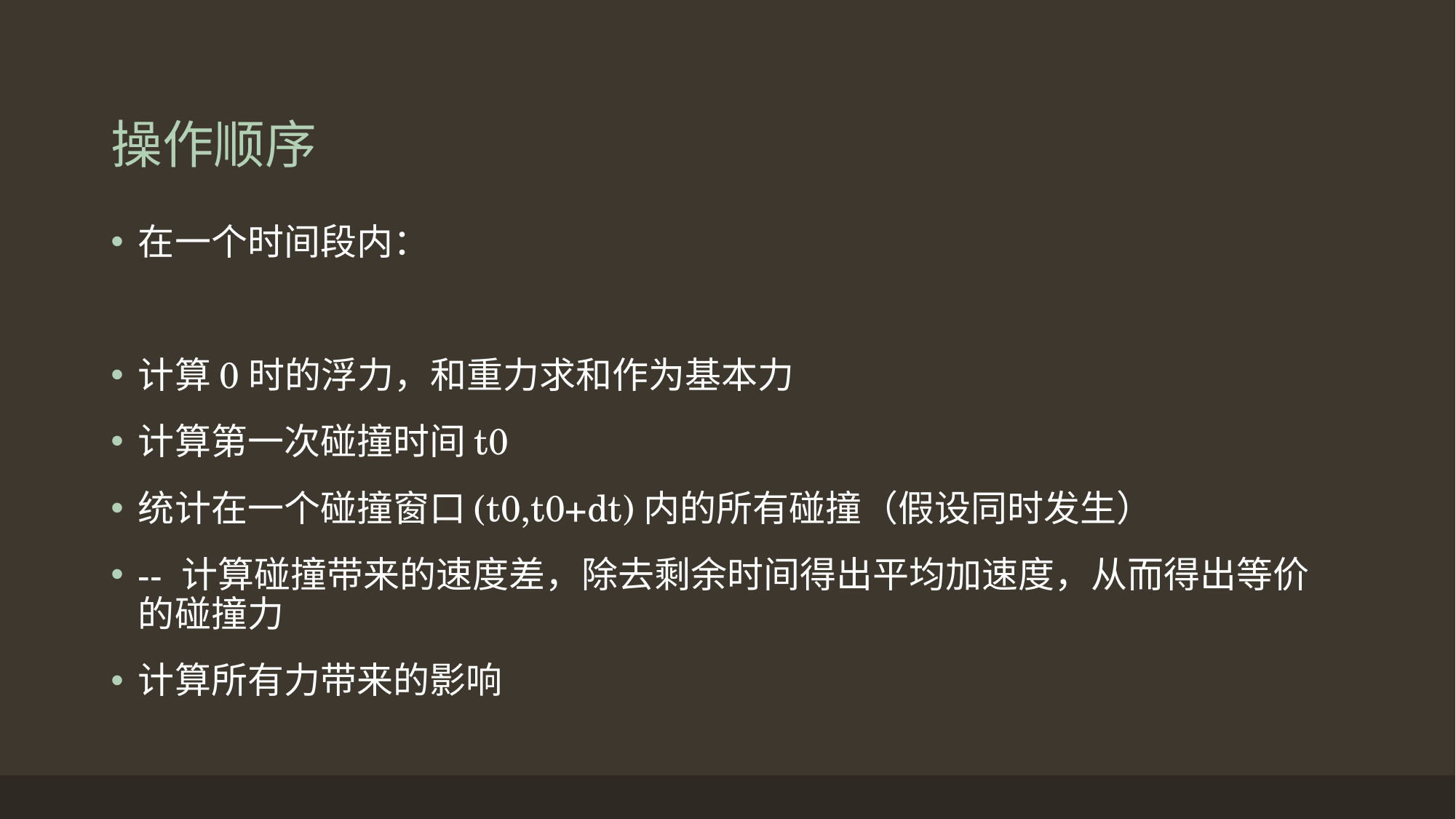

# 操作顺序
在一个时间段内：

计算0时的浮力，和重力求和作为基本力
计算第一次碰撞时间t0
统计在一个碰撞窗口(t0,t0+dt)内的所有碰撞（假设同时发生）
-- 计算碰撞带来的速度差，除去剩余时间得出平均加速度，从而得出等价的碰撞力
计算所有力带来的影响